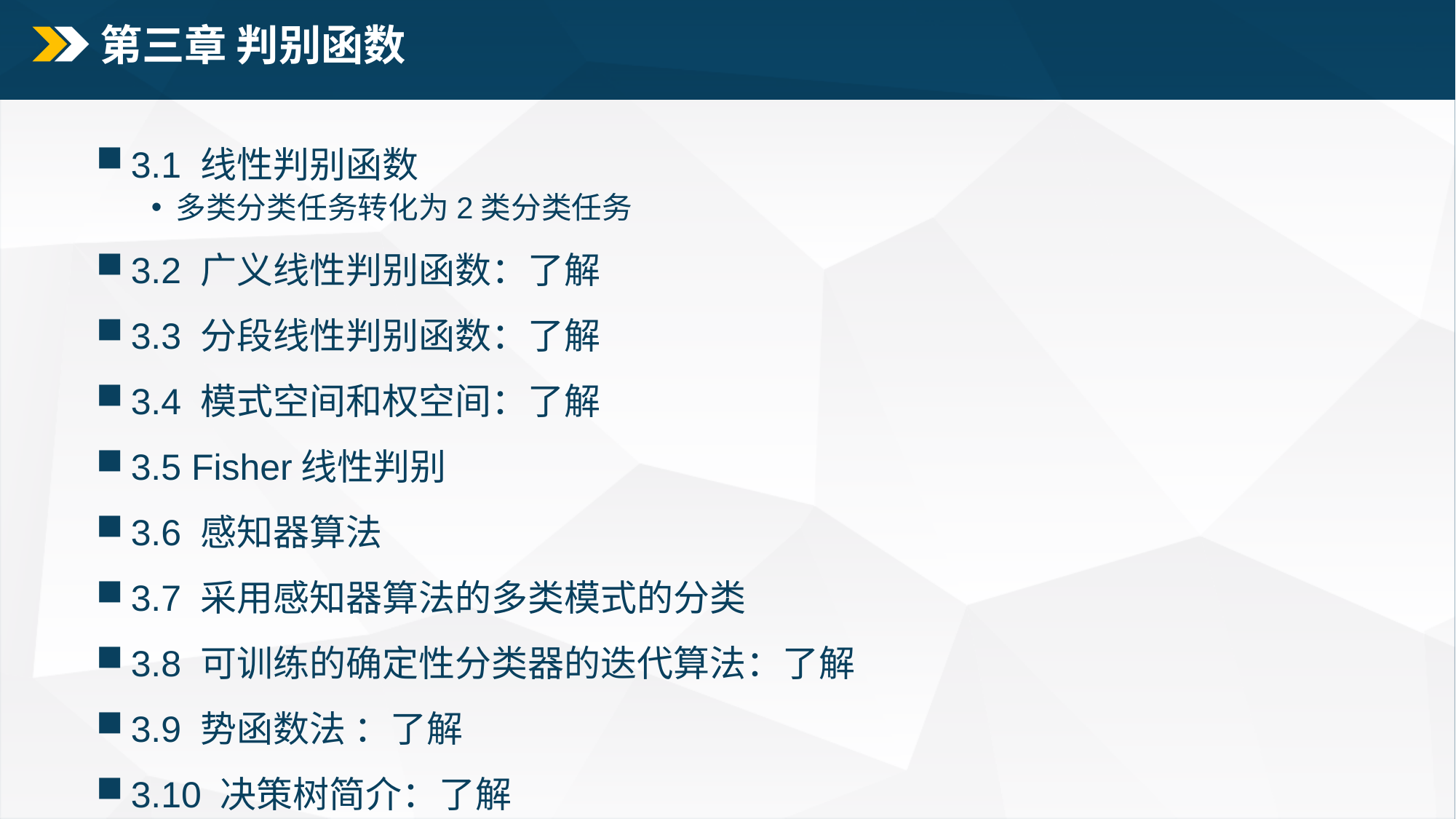

# 第三章 判别函数
3.1 线性判别函数
 多类分类任务转化为2类分类任务
3.2 广义线性判别函数：了解
3.3 分段线性判别函数：了解
3.4 模式空间和权空间：了解
3.5 Fisher线性判别
3.6 感知器算法
3.7 采用感知器算法的多类模式的分类
3.8 可训练的确定性分类器的迭代算法：了解
3.9 势函数法 ：了解
3.10 决策树简介：了解